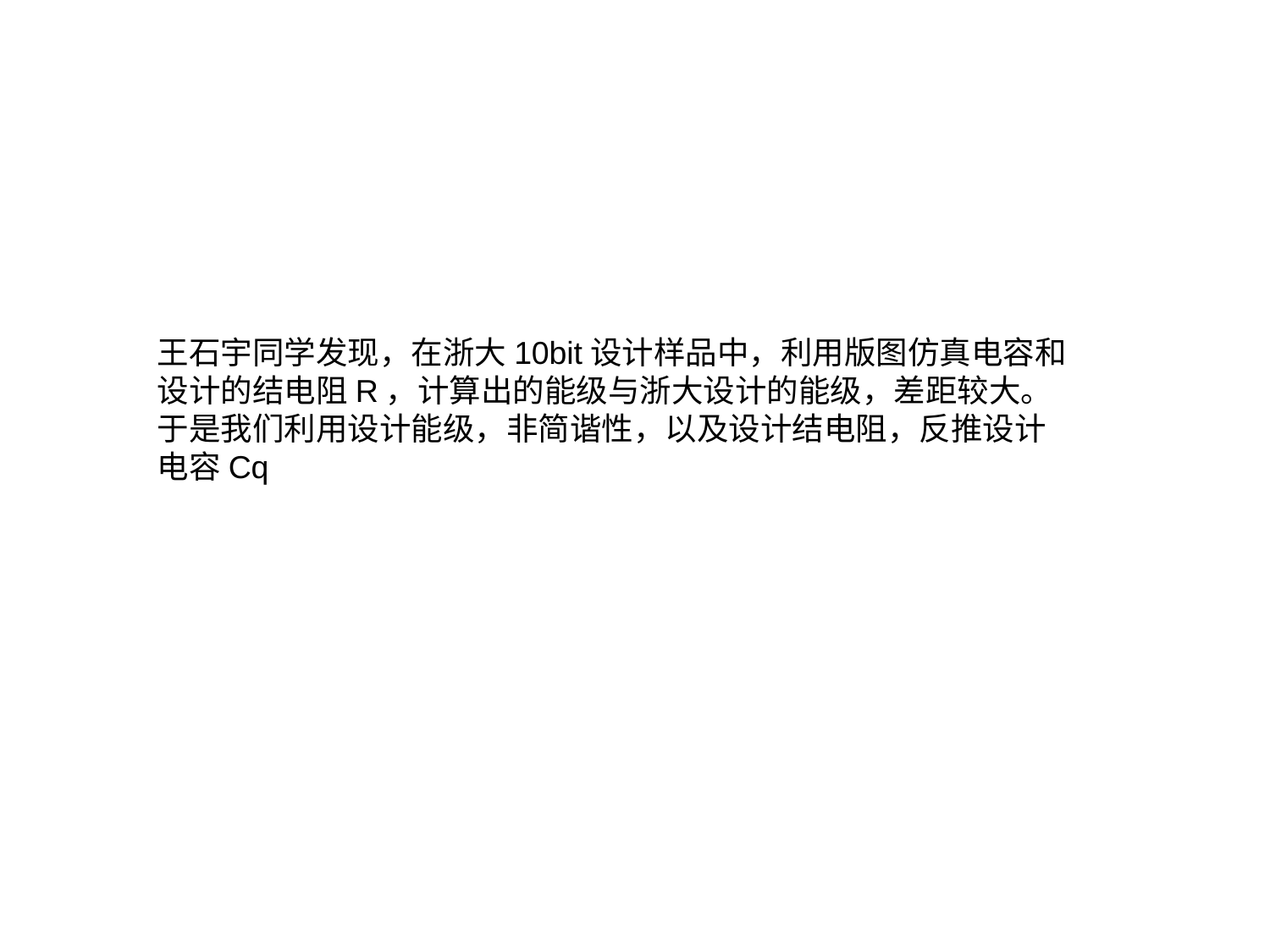

王石宇同学发现，在浙大10bit设计样品中，利用版图仿真电容和设计的结电阻R，计算出的能级与浙大设计的能级，差距较大。于是我们利用设计能级，非简谐性，以及设计结电阻，反推设计电容Cq